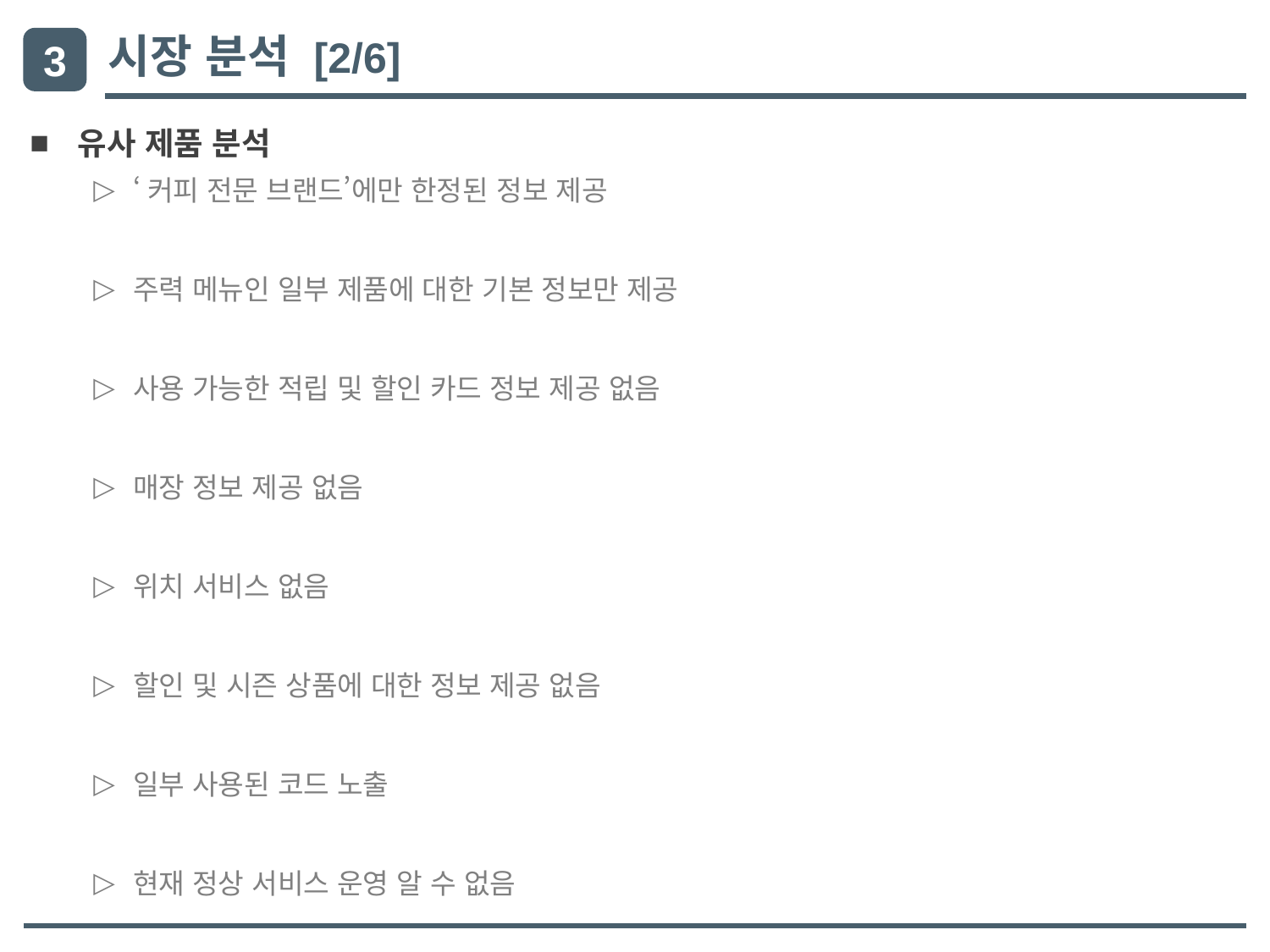

# 시장 분석 [2/6]
3
유사 제품 분석
‘커피 전문 브랜드’에만 한정된 정보 제공

주력 메뉴인 일부 제품에 대한 기본 정보만 제공

사용 가능한 적립 및 할인 카드 정보 제공 없음

매장 정보 제공 없음

위치 서비스 없음

할인 및 시즌 상품에 대한 정보 제공 없음

일부 사용된 코드 노출

현재 정상 서비스 운영 알 수 없음